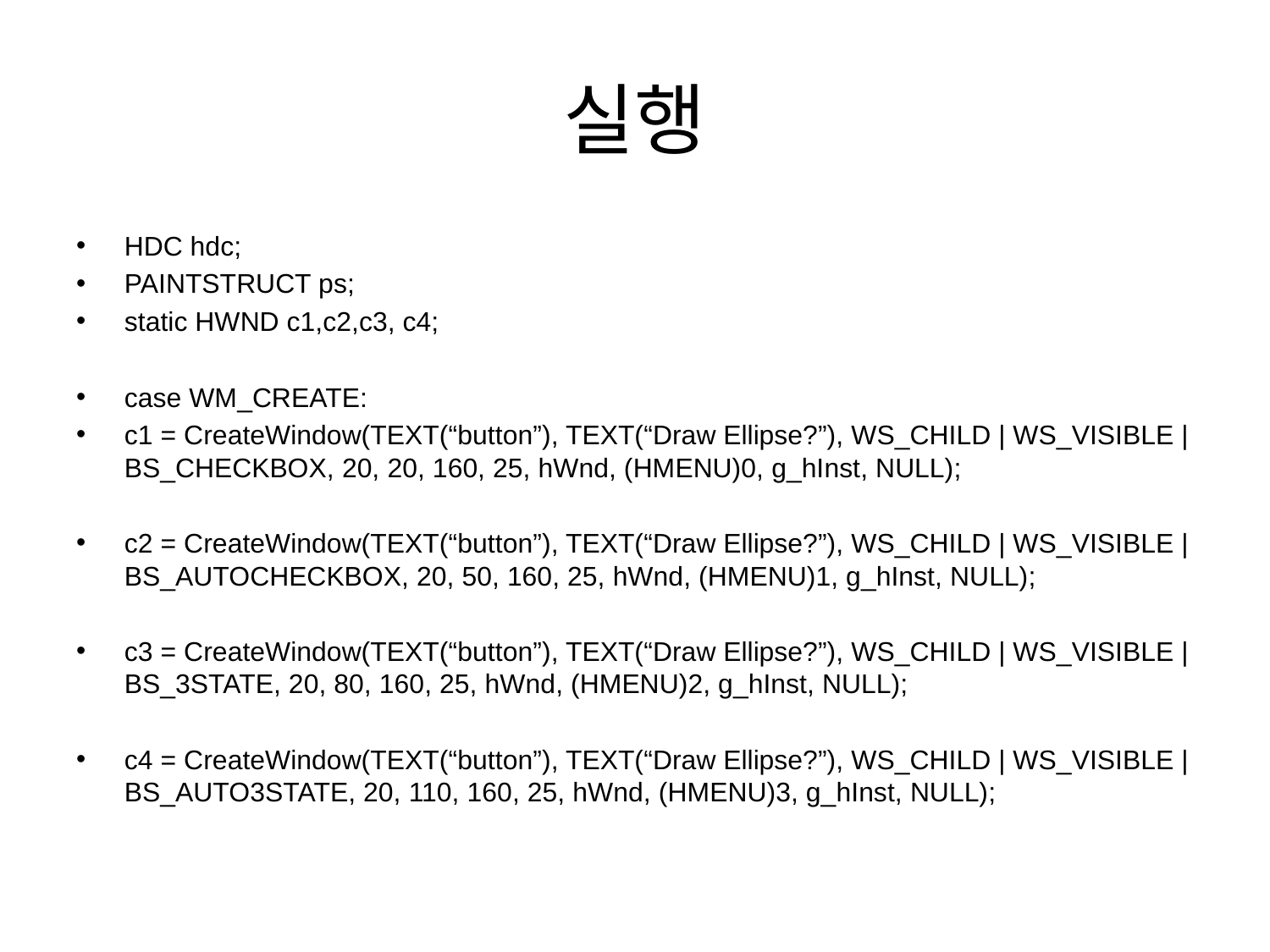

# 실행
HDC hdc;
PAINTSTRUCT ps;
static HWND c1,c2,c3, c4;

case WM_CREATE:
c1 = CreateWindow(TEXT(“button”), TEXT(“Draw Ellipse?”), WS_CHILD | WS_VISIBLE | BS_CHECKBOX, 20, 20, 160, 25, hWnd, (HMENU)0, g_hInst, NULL);

c2 = CreateWindow(TEXT(“button”), TEXT(“Draw Ellipse?”), WS_CHILD | WS_VISIBLE | BS_AUTOCHECKBOX, 20, 50, 160, 25, hWnd, (HMENU)1, g_hInst, NULL);

c3 = CreateWindow(TEXT(“button”), TEXT(“Draw Ellipse?”), WS_CHILD | WS_VISIBLE | BS_3STATE, 20, 80, 160, 25, hWnd, (HMENU)2, g_hInst, NULL);

c4 = CreateWindow(TEXT(“button”), TEXT(“Draw Ellipse?”), WS_CHILD | WS_VISIBLE | BS_AUTO3STATE, 20, 110, 160, 25, hWnd, (HMENU)3, g_hInst, NULL);